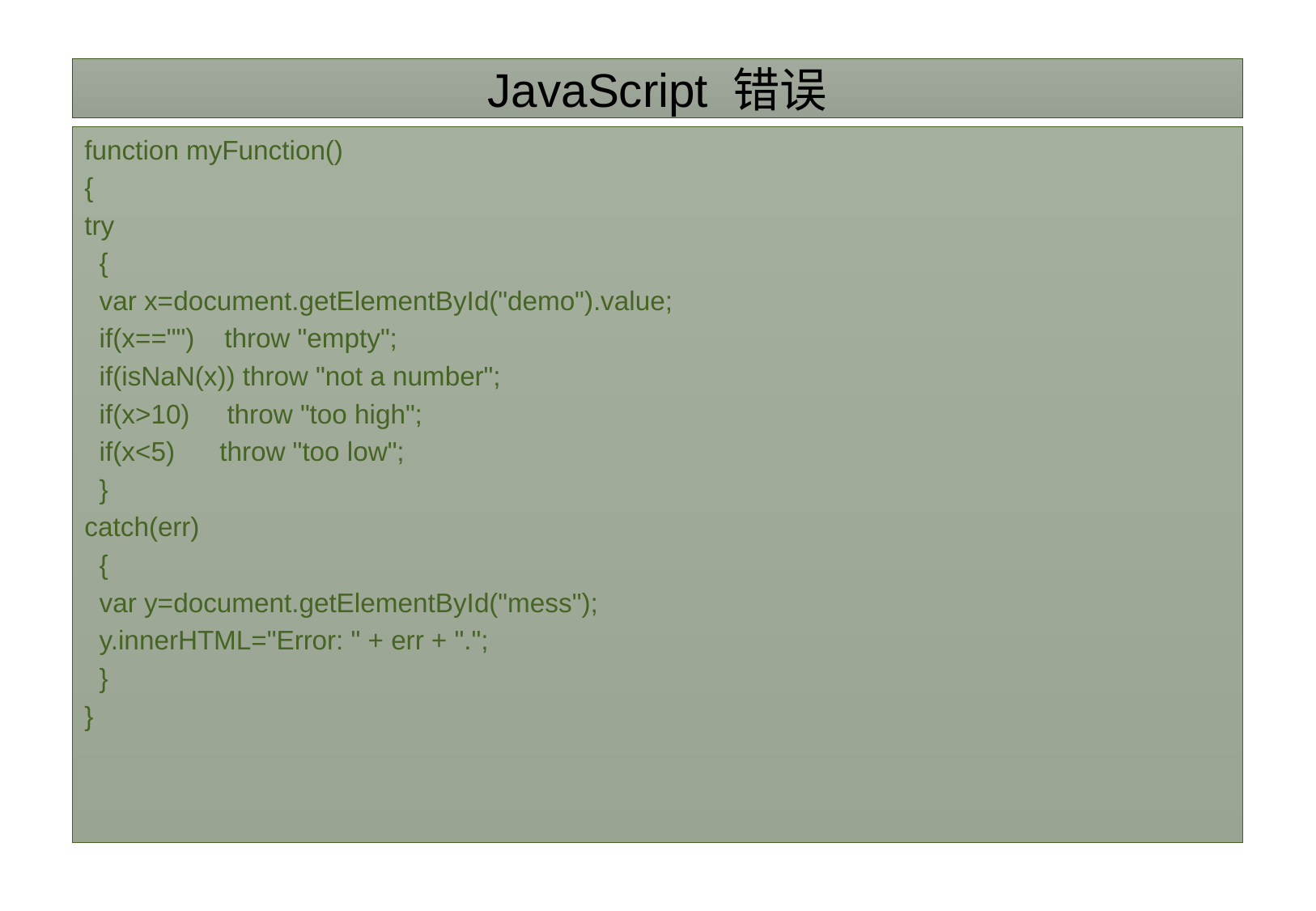

# JavaScript 错误
function myFunction()
{
try
  {
  var x=document.getElementById("demo").value;
  if(x=="")    throw "empty";
  if(isNaN(x)) throw "not a number";
  if(x>10)     throw "too high";
  if(x<5)      throw "too low";
  }
catch(err)
  {
  var y=document.getElementById("mess");
  y.innerHTML="Error: " + err + ".";
  }
}